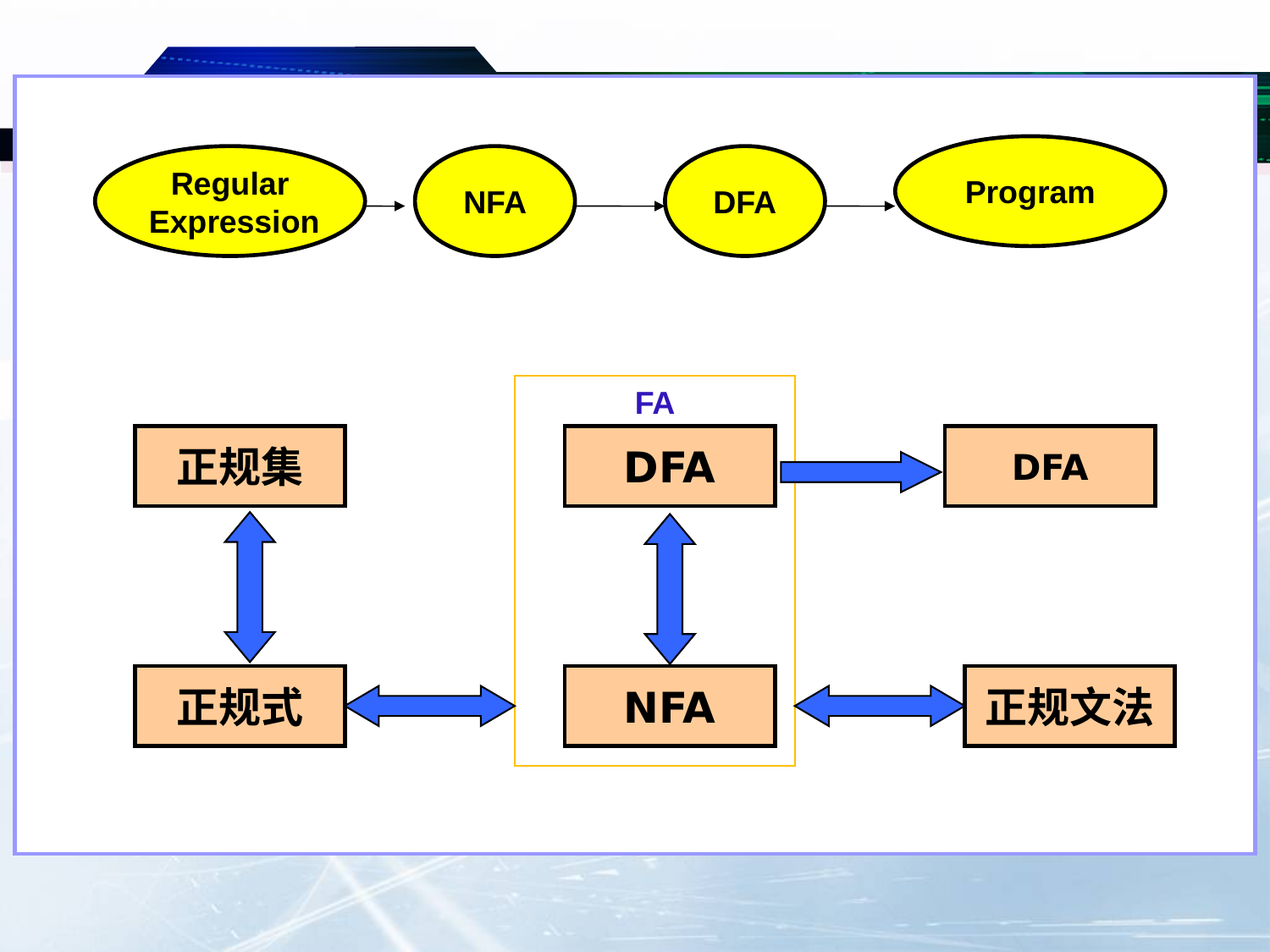

Program
Regular
 Expression
NFA
DFA

FA
正规集
DFA
DFA

正规式
NFA
正规文法